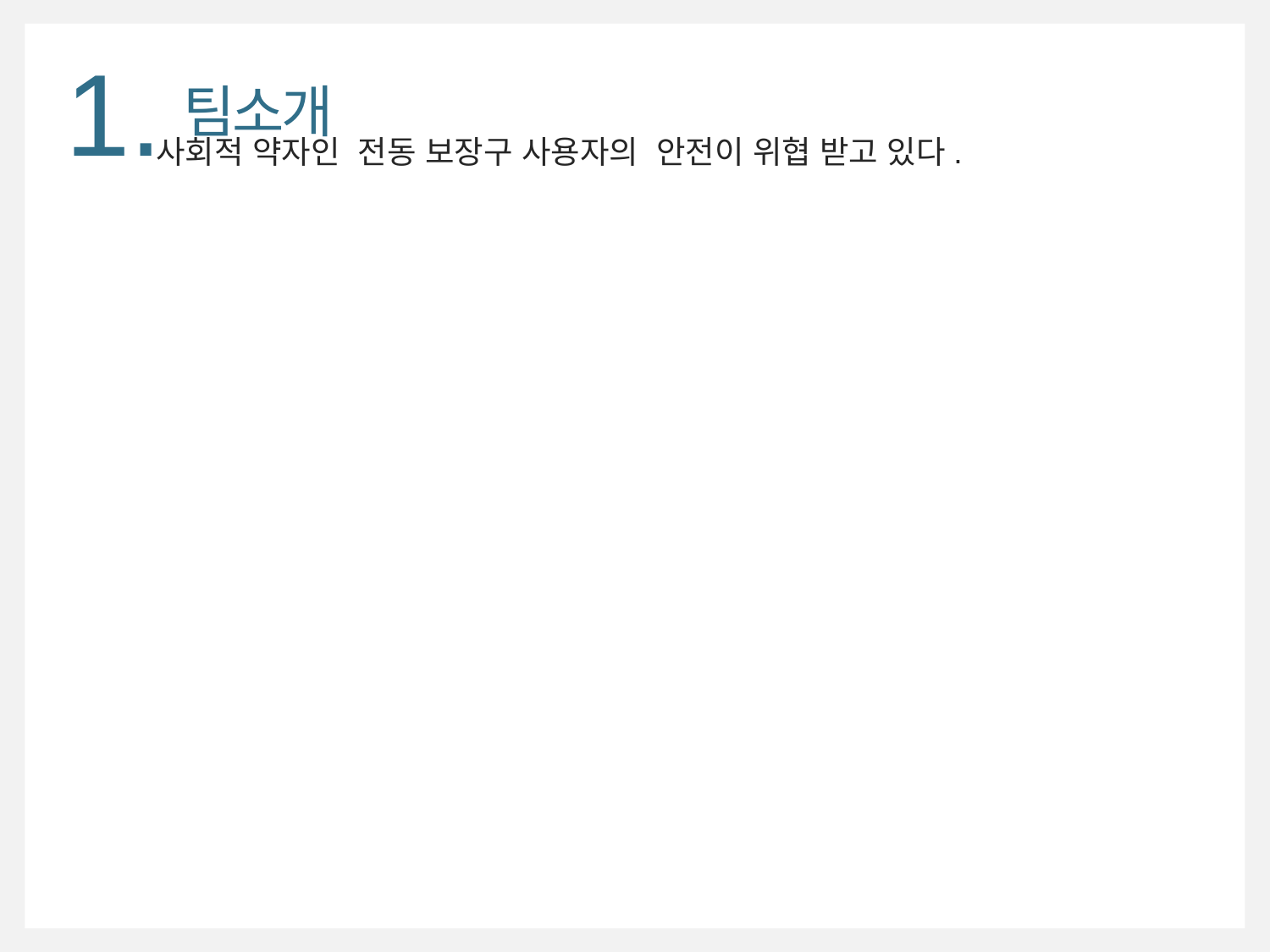

1.
팀소개
사회적 약자인  전동 보장구 사용자의  안전이 위협 받고 있다.